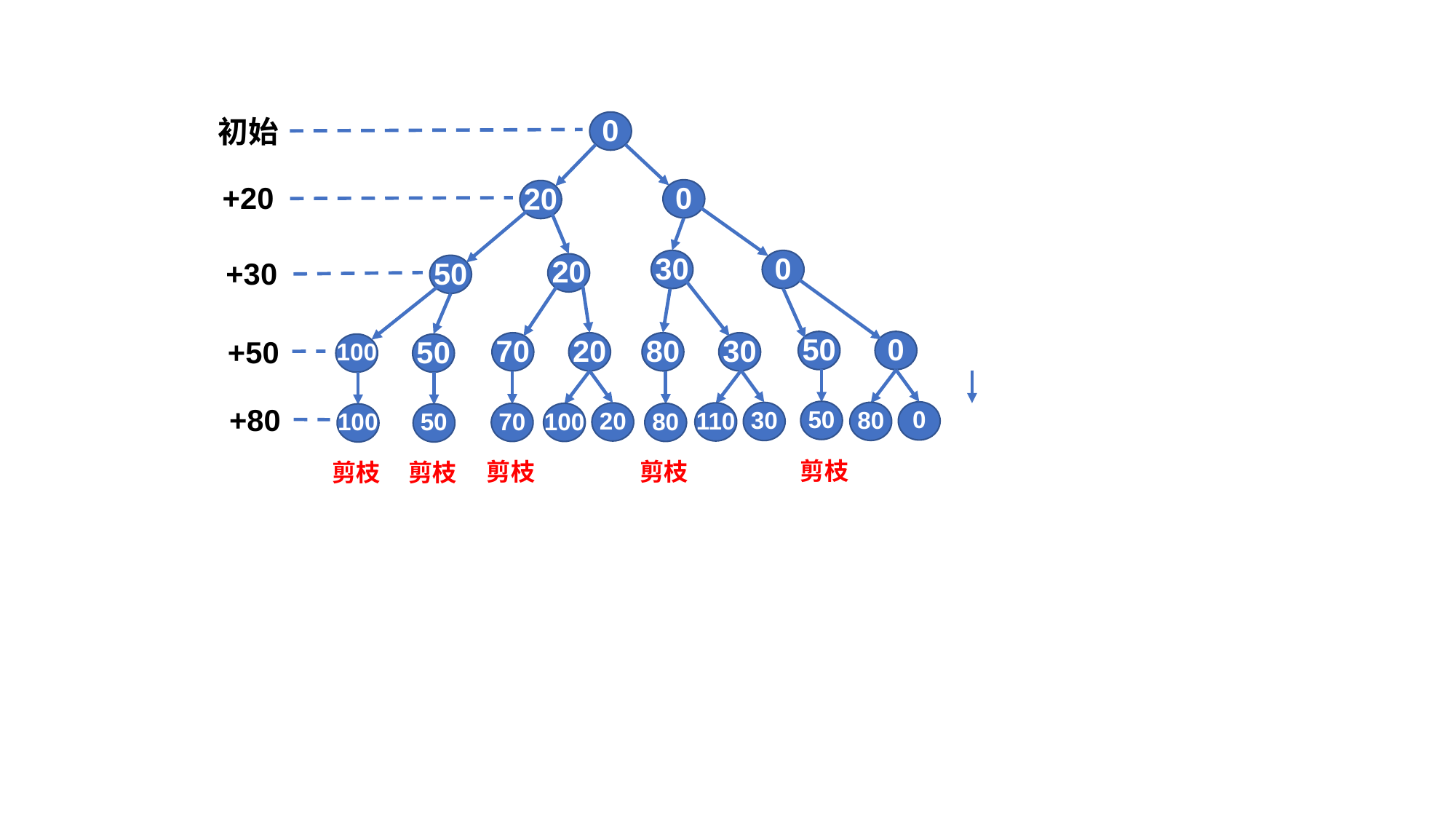

0
初始

+20
0
20

30

0

20
+30
50

50

0

70

20

80

30

+50
50

100

+80
50
0
80
30
20
110
70
100
80
100
50

剪枝
剪枝
剪枝
剪枝
剪枝